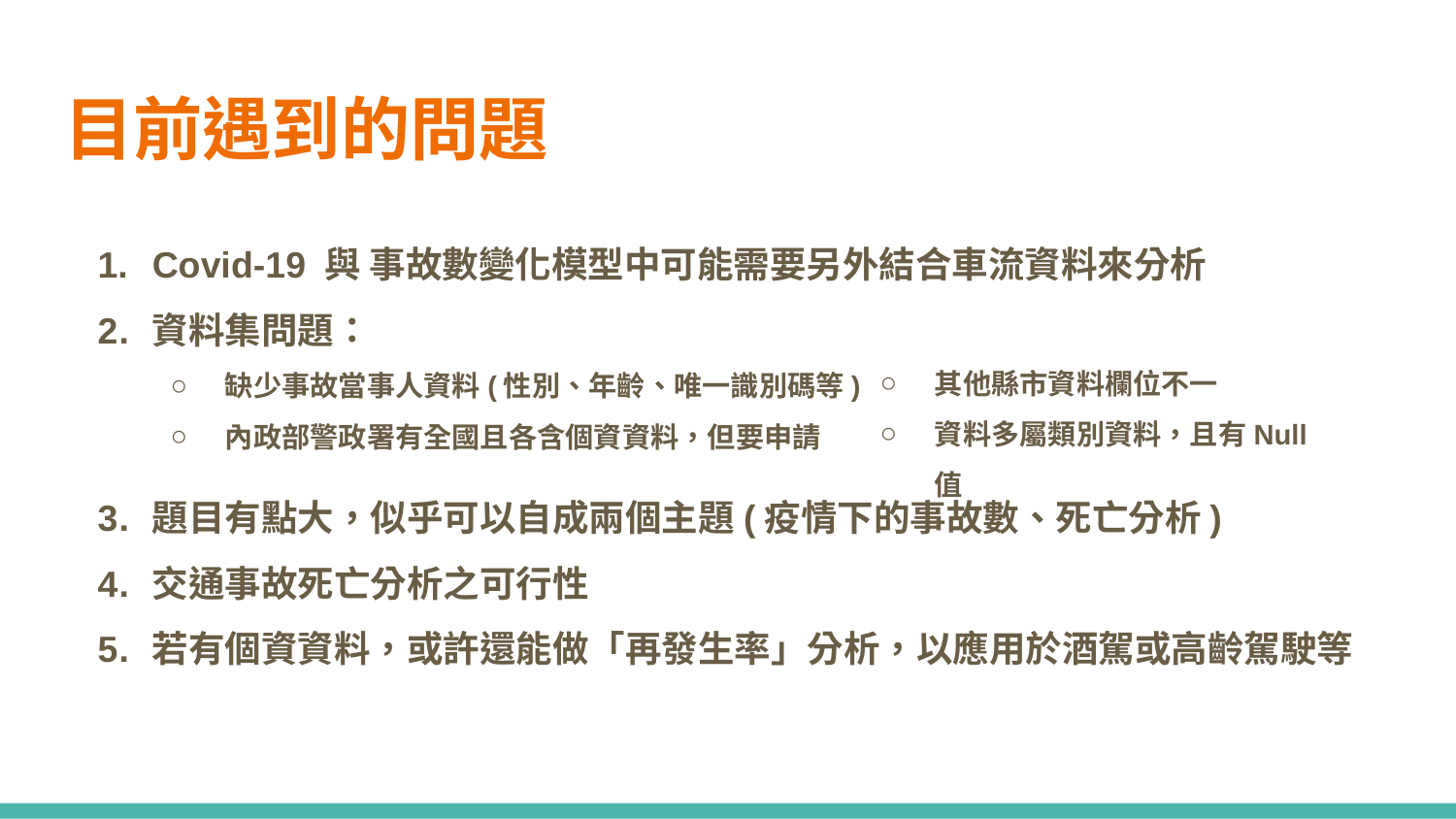

# 目前遇到的問題
Covid-19 與 事故數變化模型中可能需要另外結合車流資料來分析
資料集問題：
缺少事故當事人資料(性別、年齡、唯一識別碼等)
內政部警政署有全國且各含個資資料，但要申請
題目有點大，似乎可以自成兩個主題(疫情下的事故數、死亡分析)
交通事故死亡分析之可行性
若有個資資料，或許還能做「再發生率」分析，以應用於酒駕或高齡駕駛等

其他縣市資料欄位不一
資料多屬類別資料，且有Null值